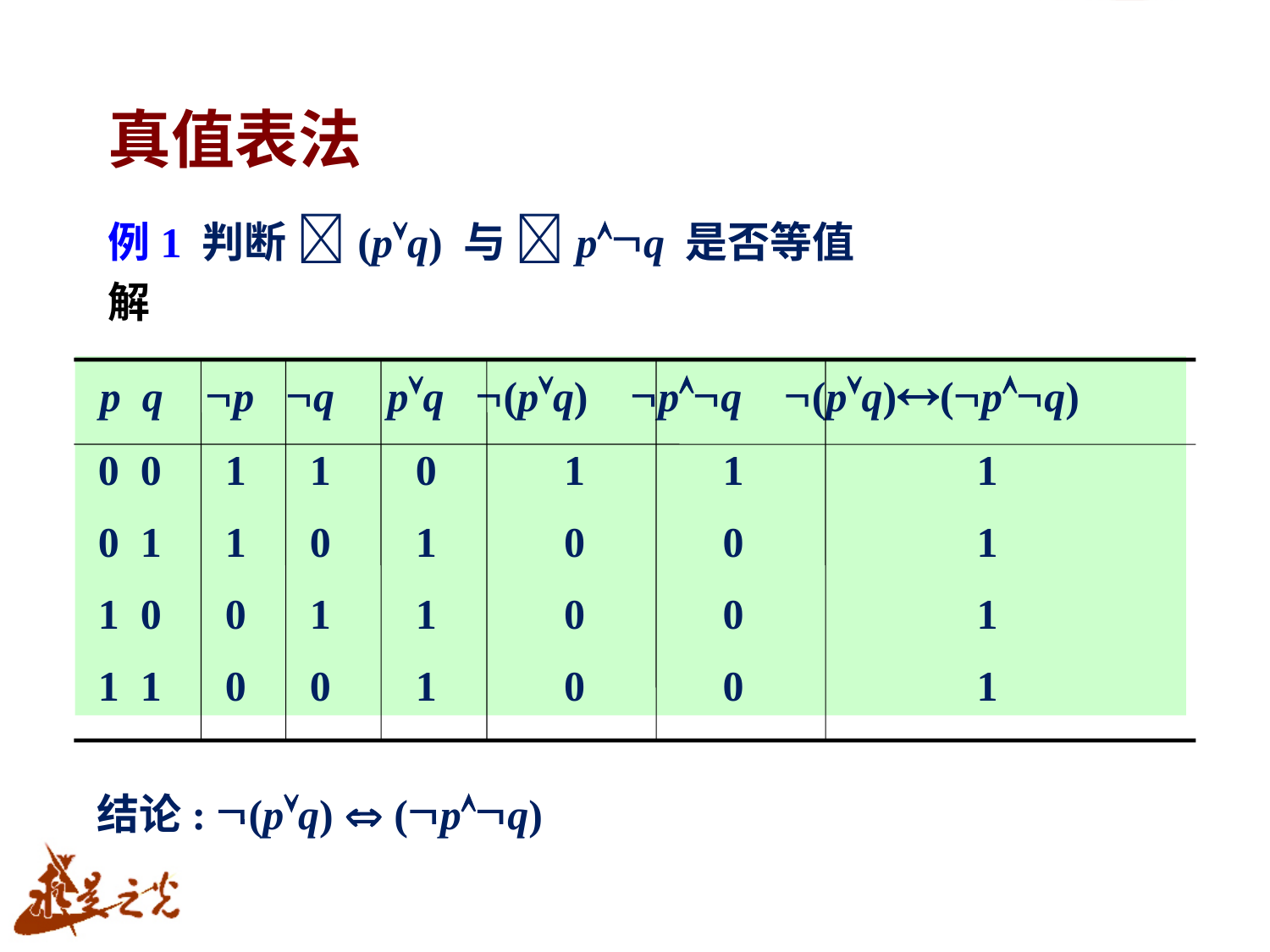

# 真值表法
例1 判断 ¬(p∨q) 与 ¬p∧¬q 是否等值
解
 p  q    ¬p   ¬q     p∨q   ¬(p∨q)    ¬p∧¬q    ¬(p∨q)↔(¬p∧¬q)
 0  0      1      1        0            1             1                      1
 0  1      1      0        1            0             0                      1
 1  0      0      1        1            0             0                      1
 1  1      0      0        1            0             0                      1

结论: ¬(p∨q) ⇔ (¬p∧¬q)
3